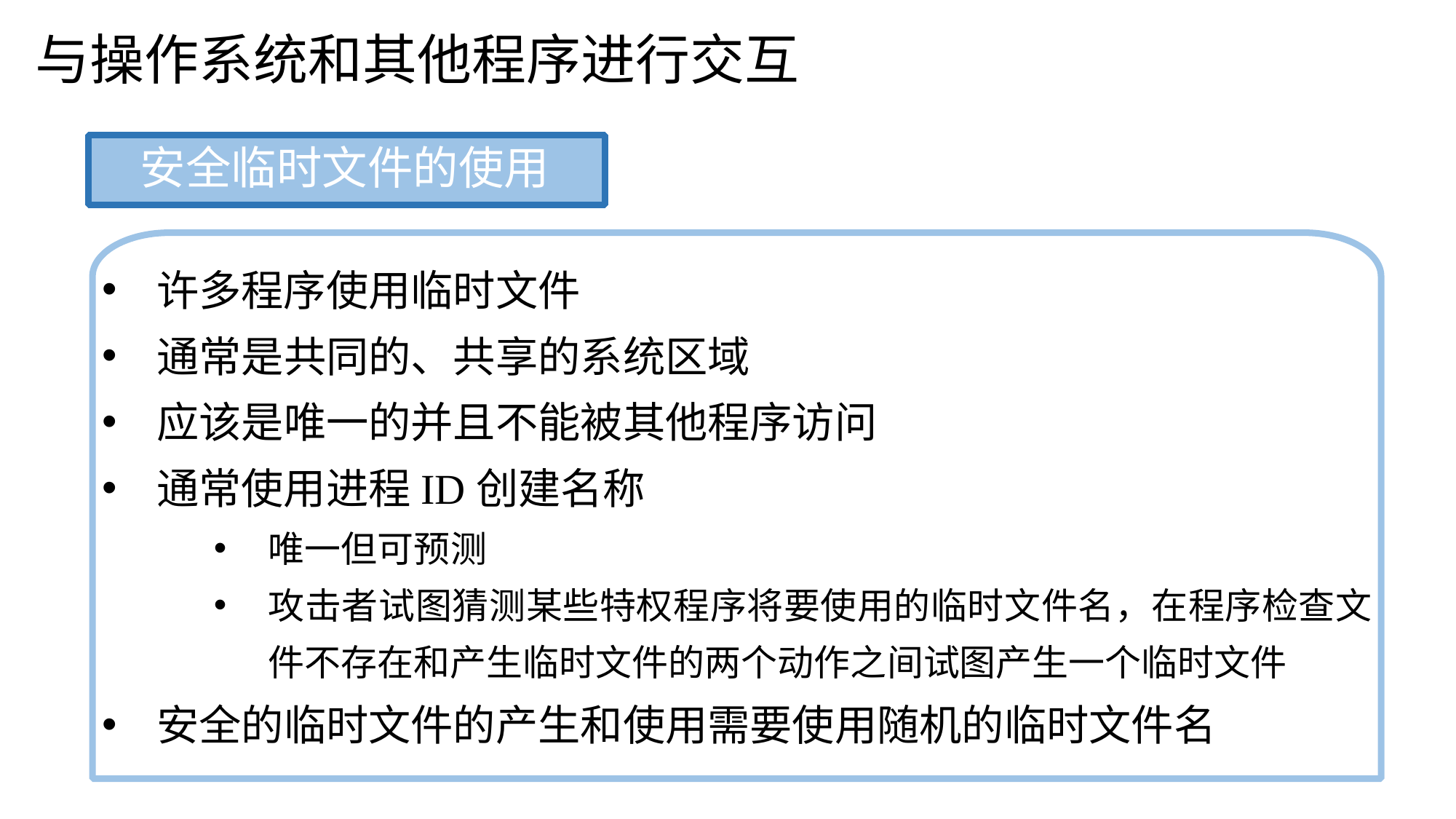

与操作系统和其他程序进行交互

安全临时文件的使用
许多程序使用临时文件
通常是共同的、共享的系统区域
应该是唯一的并且不能被其他程序访问
通常使用进程ID创建名称
唯一但可预测
攻击者试图猜测某些特权程序将要使用的临时文件名，在程序检查文件不存在和产生临时文件的两个动作之间试图产生一个临时文件
安全的临时文件的产生和使用需要使用随机的临时文件名